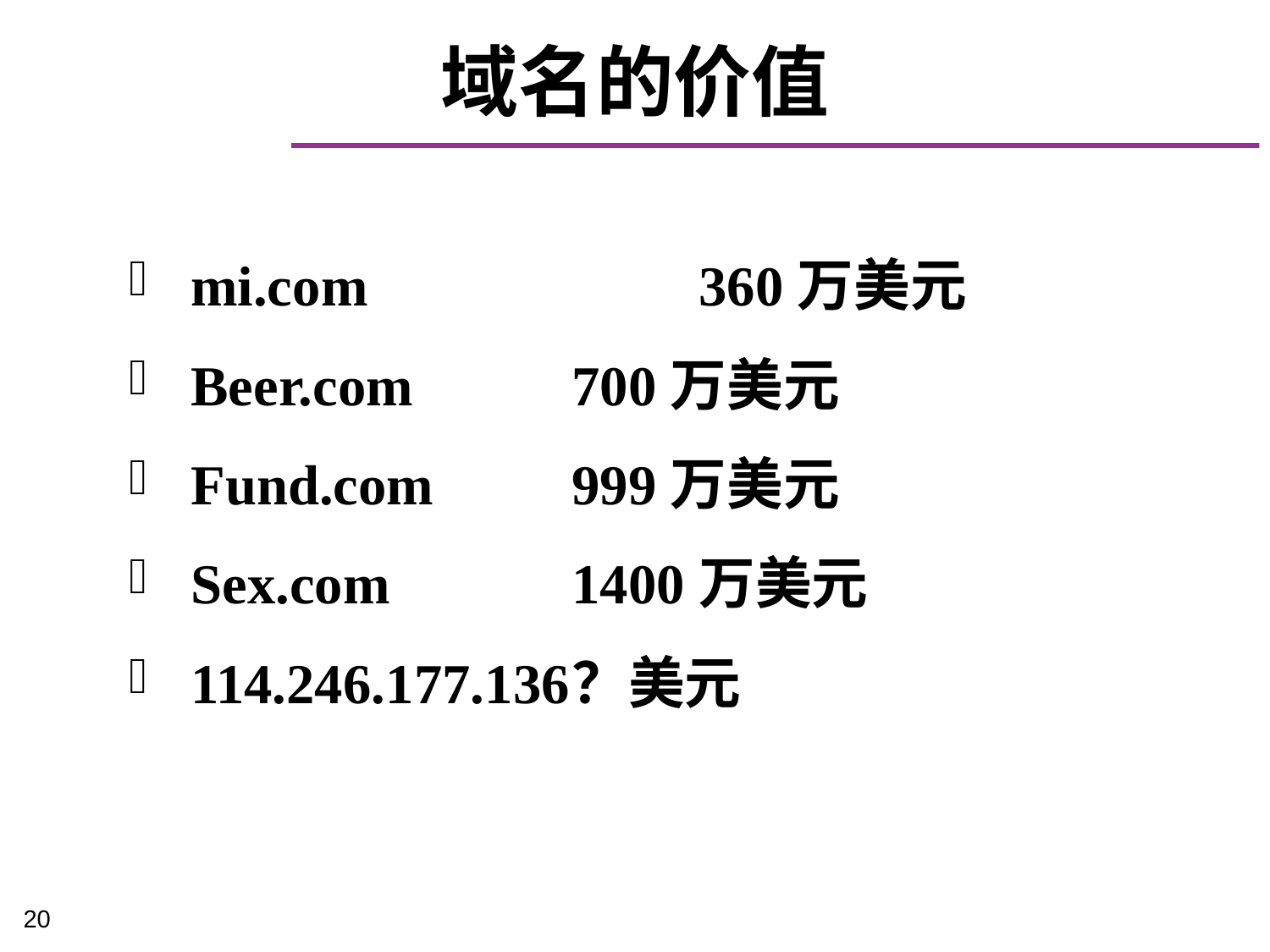

# 域名的价值
mi.com			360万美元
Beer.com		700万美元
Fund.com		999万美元
Sex.com 		1400万美元
114.246.177.136	？美元
20